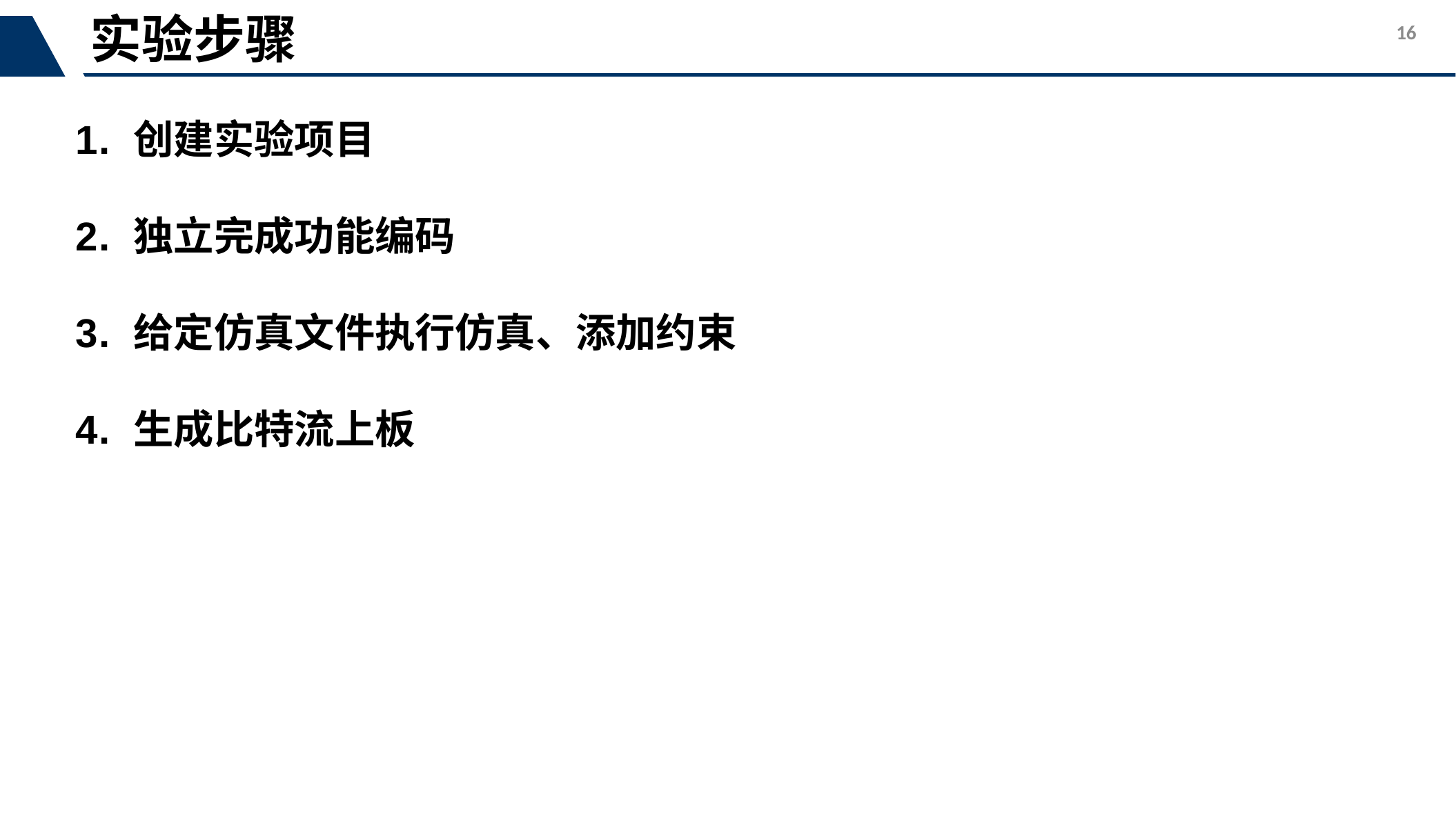

实验步骤

创建实验项目

独立完成功能编码

给定仿真文件执行仿真、添加约束

生成比特流上板